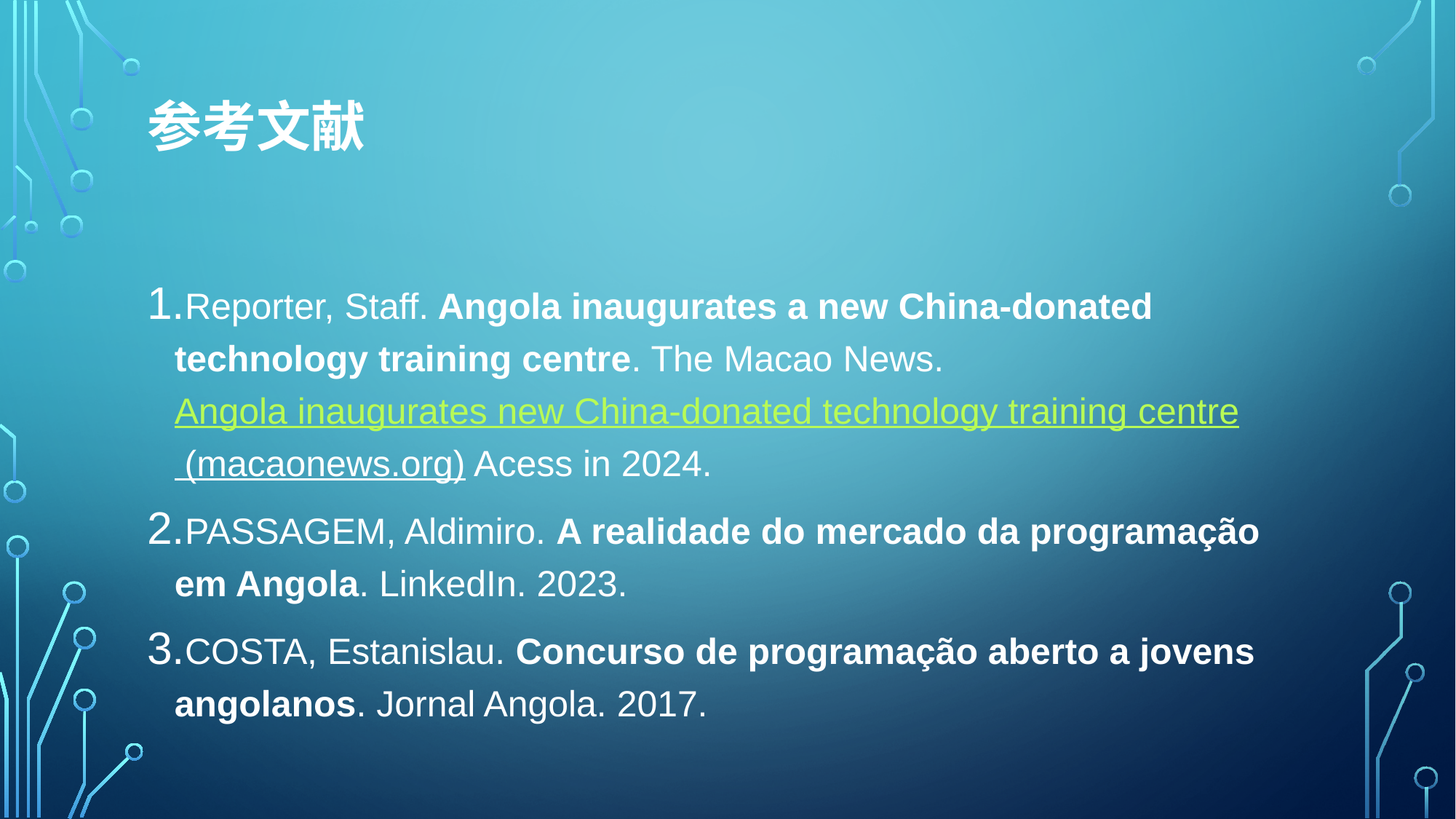

# 参考文献
Reporter, Staff. Angola inaugurates a new China-donated technology training centre. The Macao News. Angola inaugurates new China-donated technology training centre (macaonews.org) Acess in 2024.
PASSAGEM, Aldimiro. A realidade do mercado da programação em Angola. LinkedIn. 2023.
COSTA, Estanislau. Concurso de programação aberto a jovens angolanos. Jornal Angola. 2017.